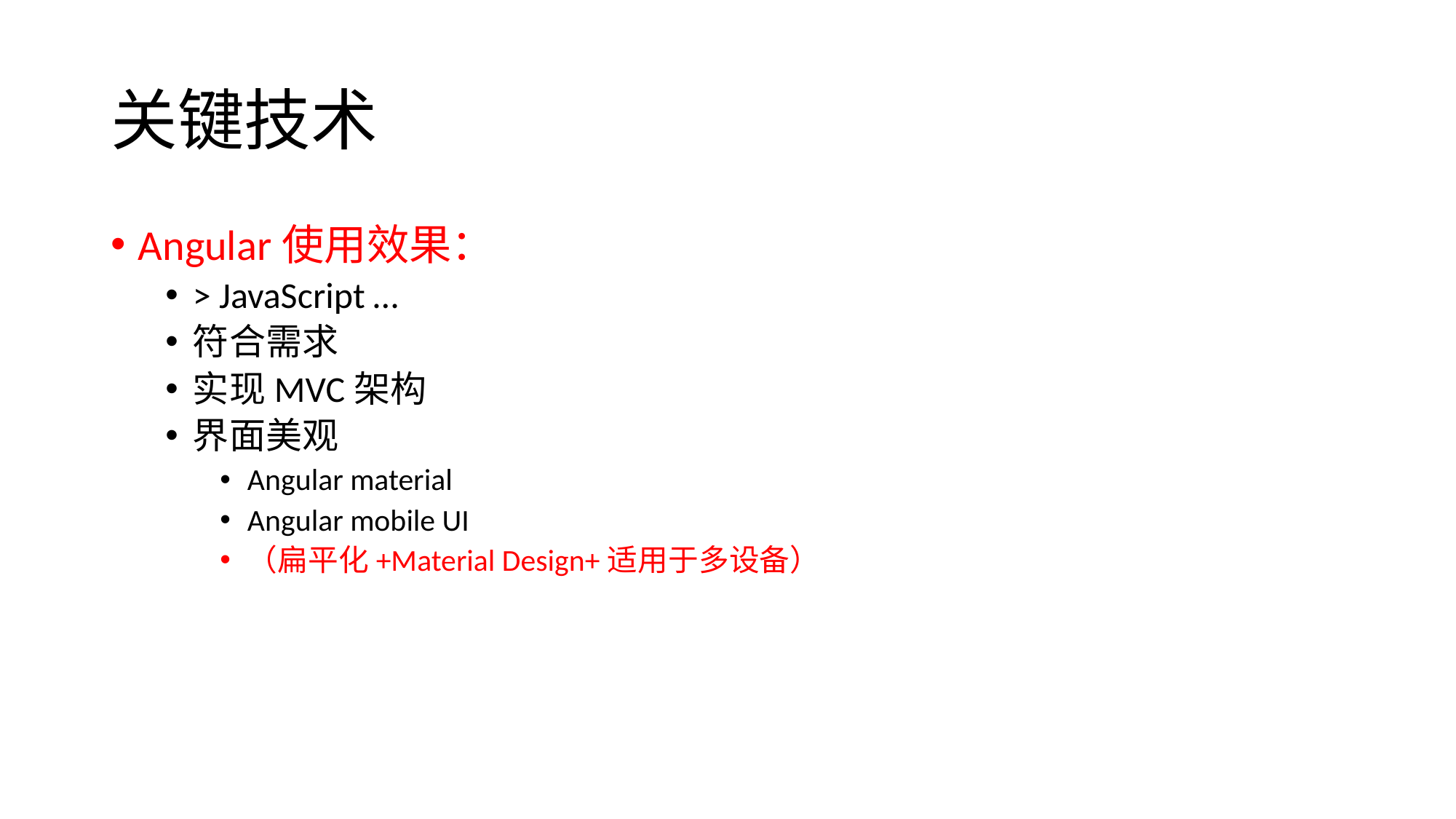

# 关键技术
Angular使用效果：
> JavaScript …
符合需求
实现MVC架构
界面美观
Angular material
Angular mobile UI
（扁平化+Material Design+适用于多设备）